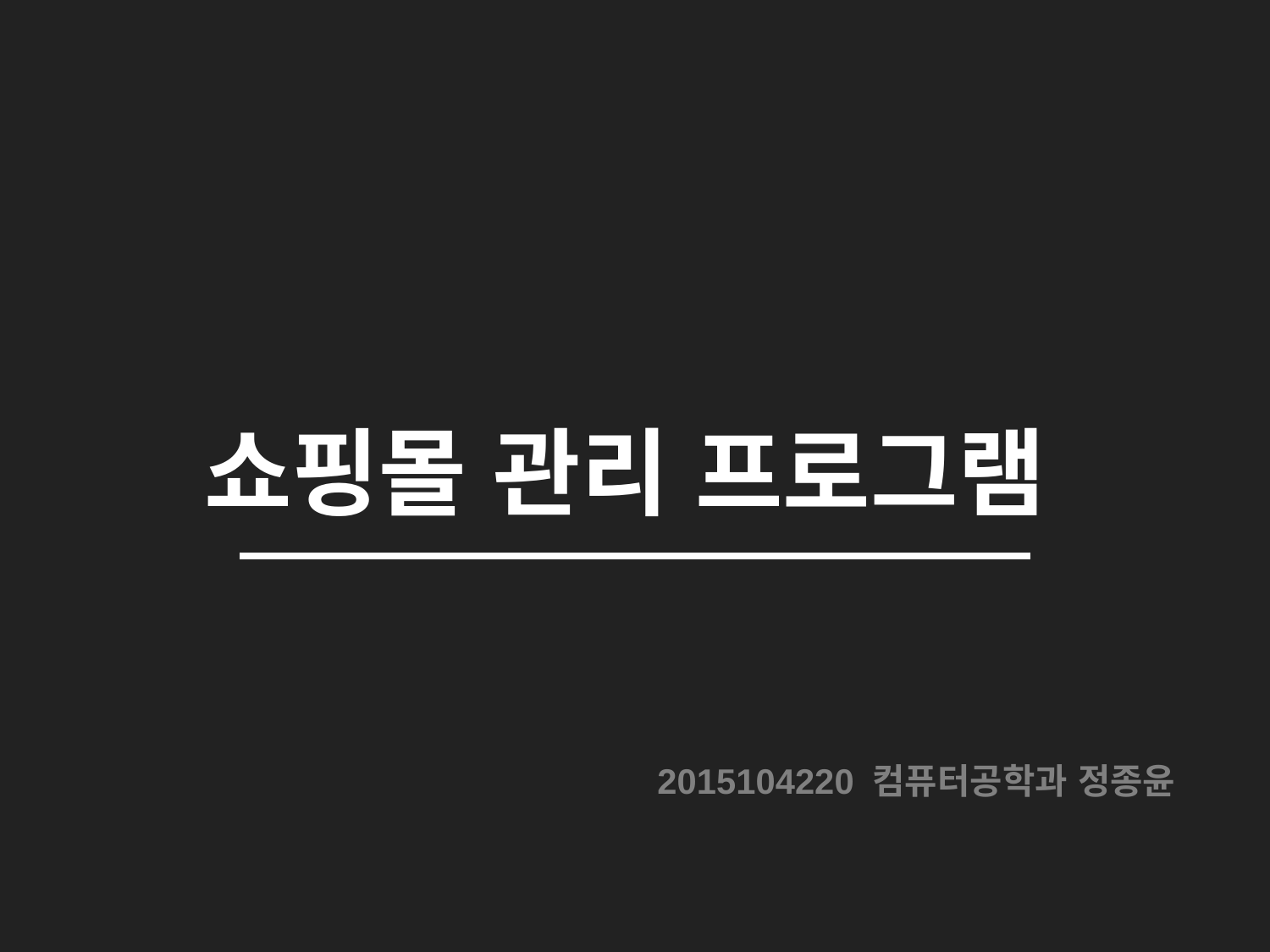

# 쇼핑몰 관리 프로그램

2015104220 컴퓨터공학과 정종윤